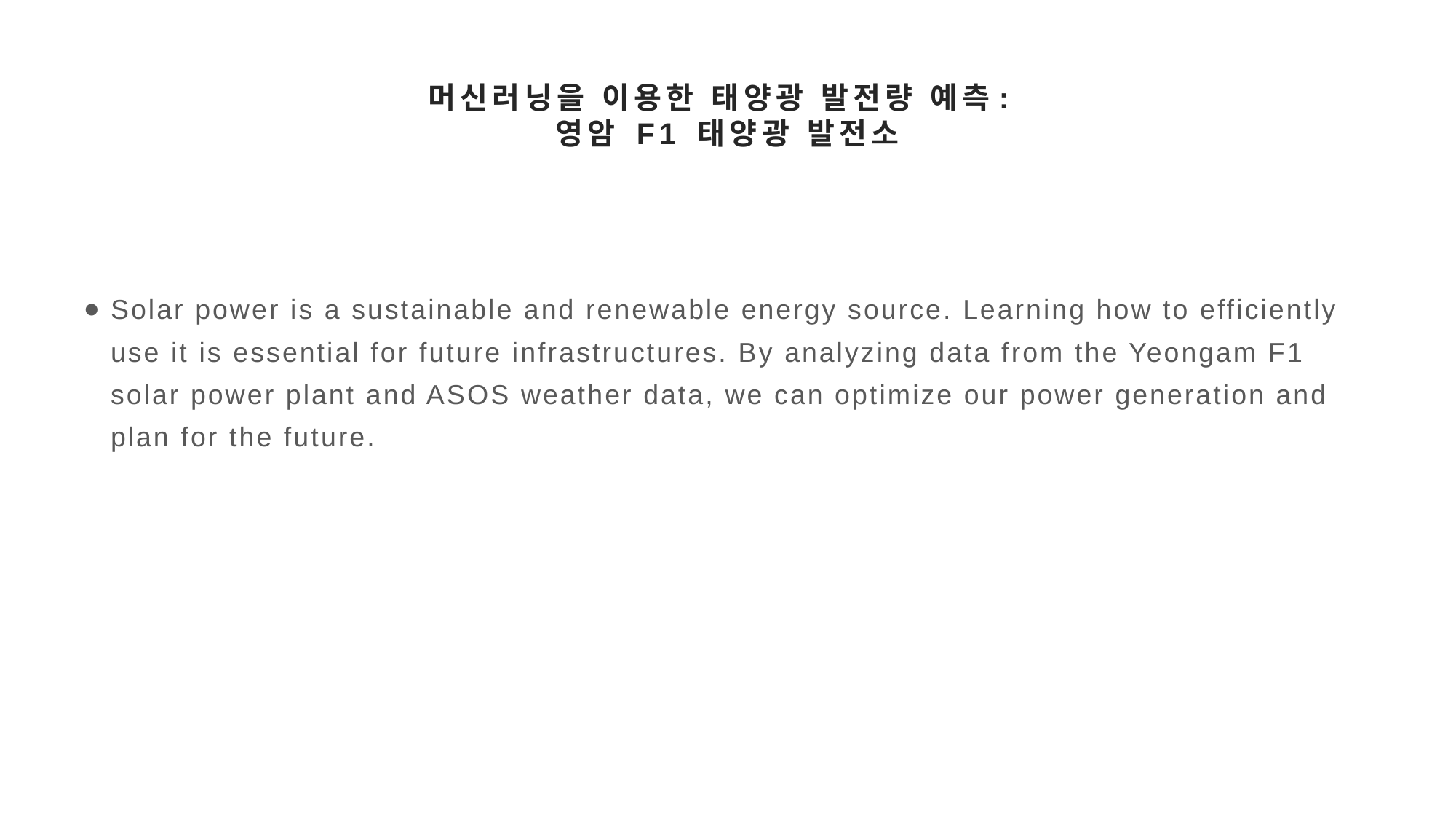

# 머신러닝을 이용한 태양광 발전량 예측: 영암 F1 태양광 발전소
Solar power is a sustainable and renewable energy source. Learning how to efficiently use it is essential for future infrastructures. By analyzing data from the Yeongam F1 solar power plant and ASOS weather data, we can optimize our power generation and plan for the future.